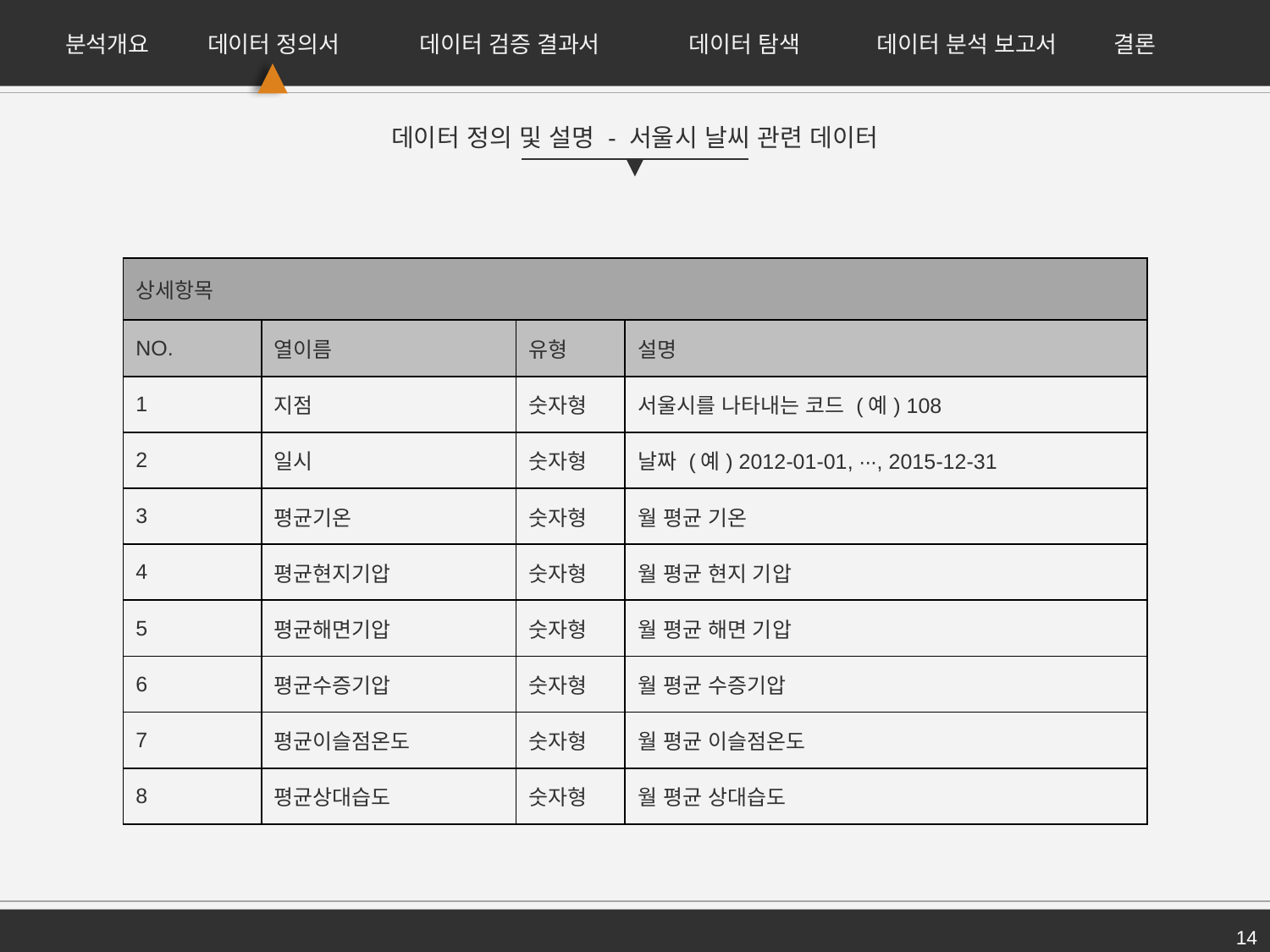

분석개요
데이터 정의서
데이터 검증 결과서
데이터 탐색
데이터 분석 보고서
결론

데이터 정의 및 설명 - 서울시 날씨 관련 데이터

| 상세항목 |  |  |  |
| --- | --- | --- | --- |
| NO. | 열이름 | 유형 | 설명 |
| 1 | 지점 | 숫자형 | 서울시를 나타내는 코드 (예) 108 |
| 2 | 일시 | 숫자형 | 날짜 (예) 2012-01-01, ∙∙∙, 2015-12-31 |
| 3 | 평균기온 | 숫자형 | 월 평균 기온 |
| 4 | 평균현지기압 | 숫자형 | 월 평균 현지 기압 |
| 5 | 평균해면기압 | 숫자형 | 월 평균 해면 기압 |
| 6 | 평균수증기압 | 숫자형 | 월 평균 수증기압 |
| 7 | 평균이슬점온도 | 숫자형 | 월 평균 이슬점온도 |
| 8 | 평균상대습도 | 숫자형 | 월 평균 상대습도 |

14